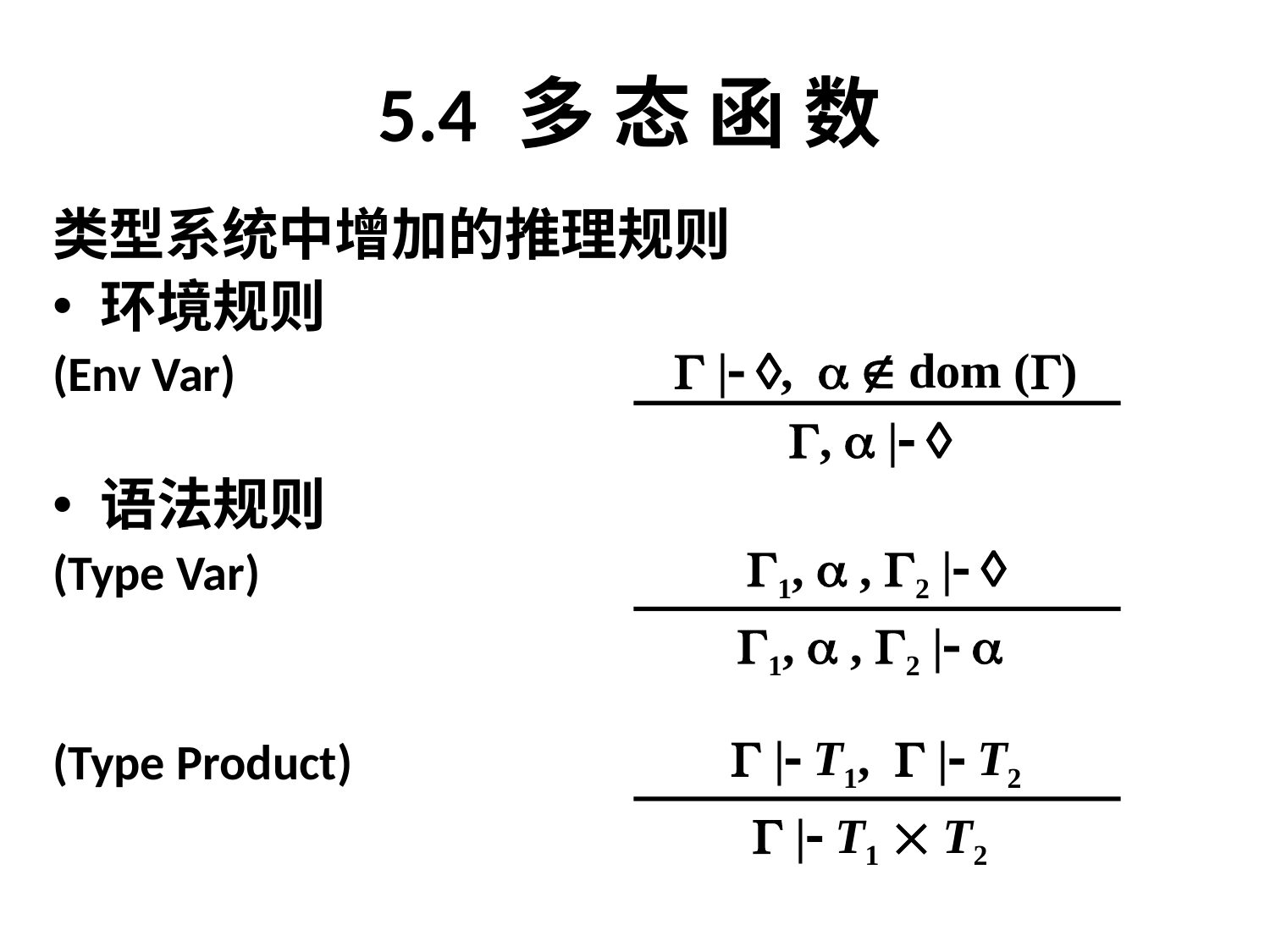

# 5.4 多 态 函 数
类型系统中增加的推理规则
环境规则
(Env Var)

语法规则
(Type Var)

(Type Product)
 Γ |− ◊,  α ∉ dom (Γ)
Γ, α |− ◊

 Γ1, α , Γ2 |− ◊
Γ1, α , Γ2 |− α

 Γ |− T1,  Γ |− T2
Γ |− T1 × T2